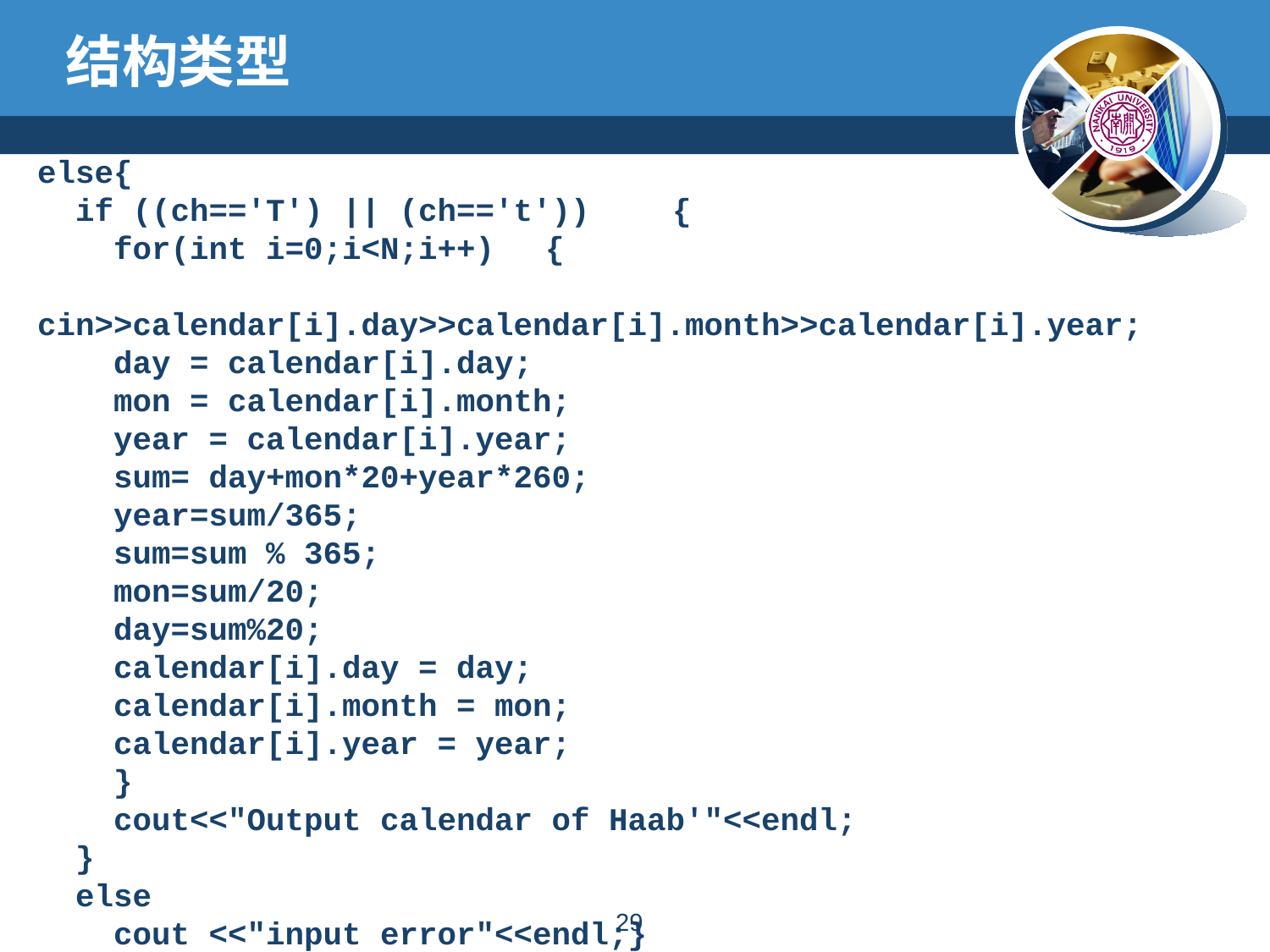

# 结构类型
else{
  if ((ch=='T') || (ch=='t'))	{
    for(int i=0;i<N;i++)	{
    cin>>calendar[i].day>>calendar[i].month>>calendar[i].year;
    day = calendar[i].day;
    mon = calendar[i].month;
    year = calendar[i].year;
    sum= day+mon*20+year*260;
    year=sum/365;
    sum=sum % 365;
    mon=sum/20;
    day=sum%20;
    calendar[i].day = day;
    calendar[i].month = mon;
    calendar[i].year = year;
    }
    cout<<"Output calendar of Haab'"<<endl;
  }
  else
    cout <<"input error"<<endl;}
29